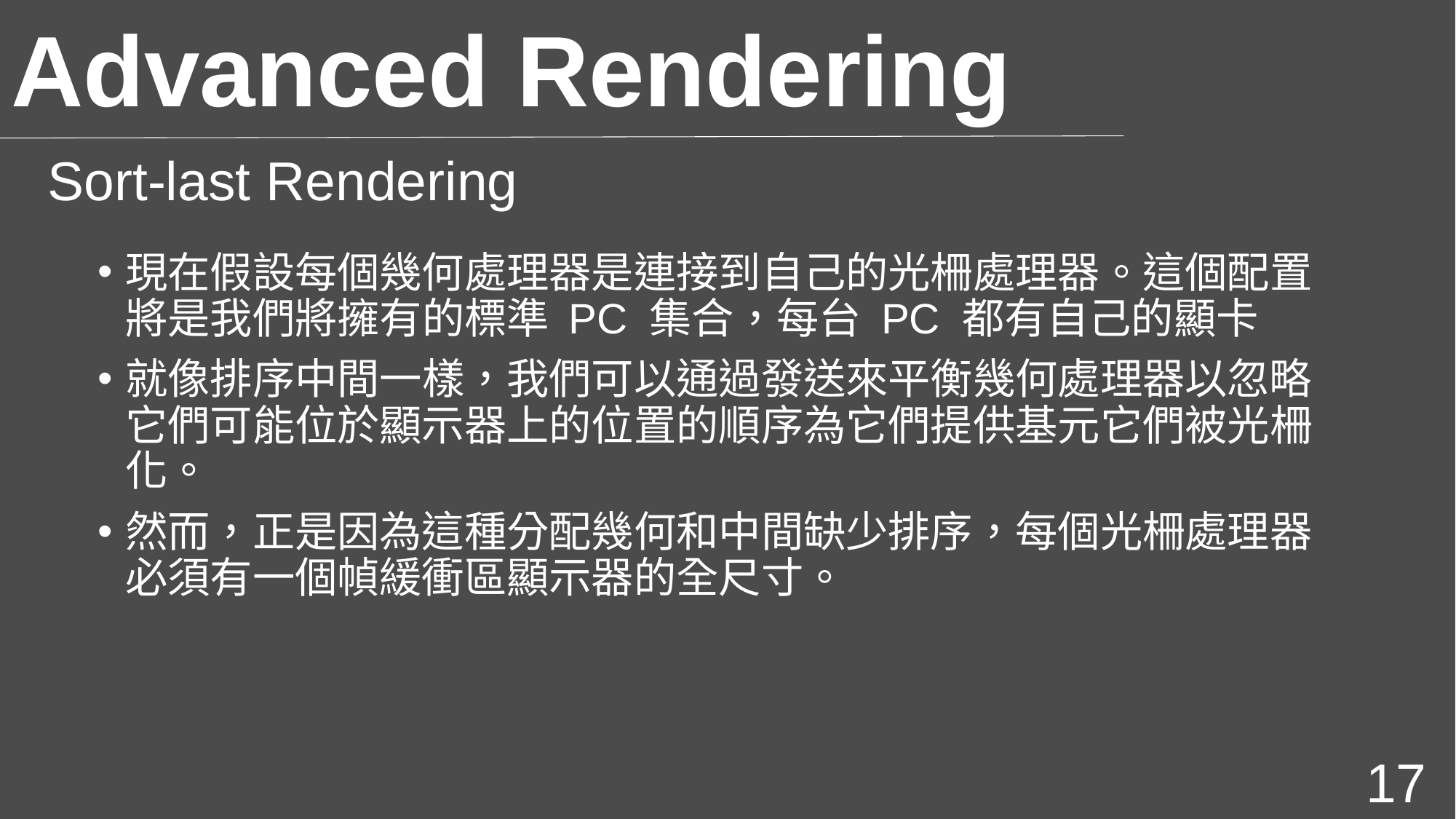

Advanced Rendering
Sort-last Rendering
現在假設每個幾何處理器是連接到自己的光柵處理器。這個配置將是我們將擁有的標準 PC 集合，每台 PC 都有自己的顯卡
就像排序中間一樣，我們可以通過發送來平衡幾何處理器以忽略它們可能位於顯示器上的位置的順序為它們提供基元它們被光柵化。
然而，正是因為這種分配幾何和中間缺少排序，每個光柵處理器必須有一個幀緩衝區顯示器的全尺寸。

17